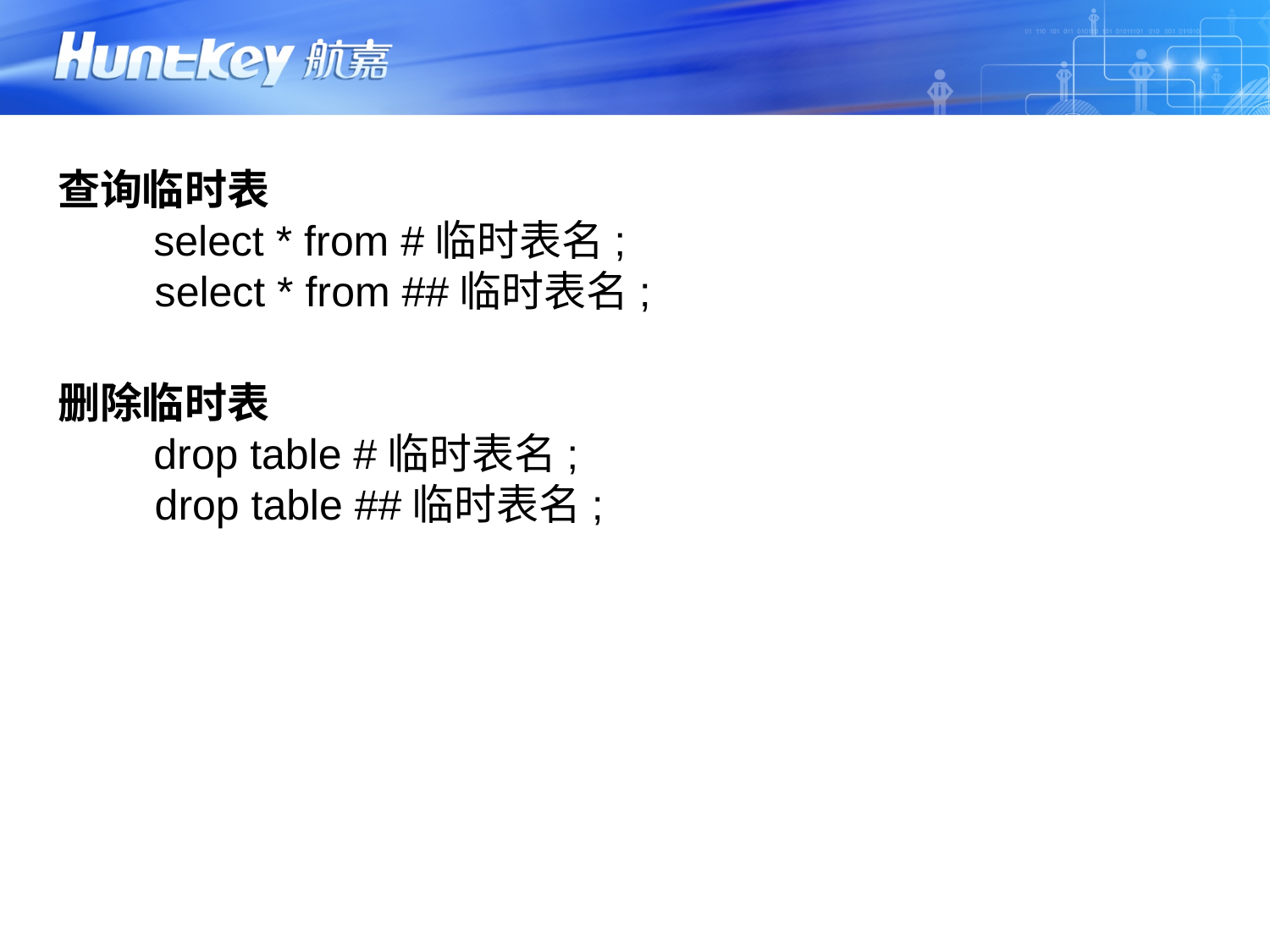

查询临时表
     select * from #临时表名;
     select * from ##临时表名;
删除临时表
     drop table #临时表名;
     drop table ##临时表名;